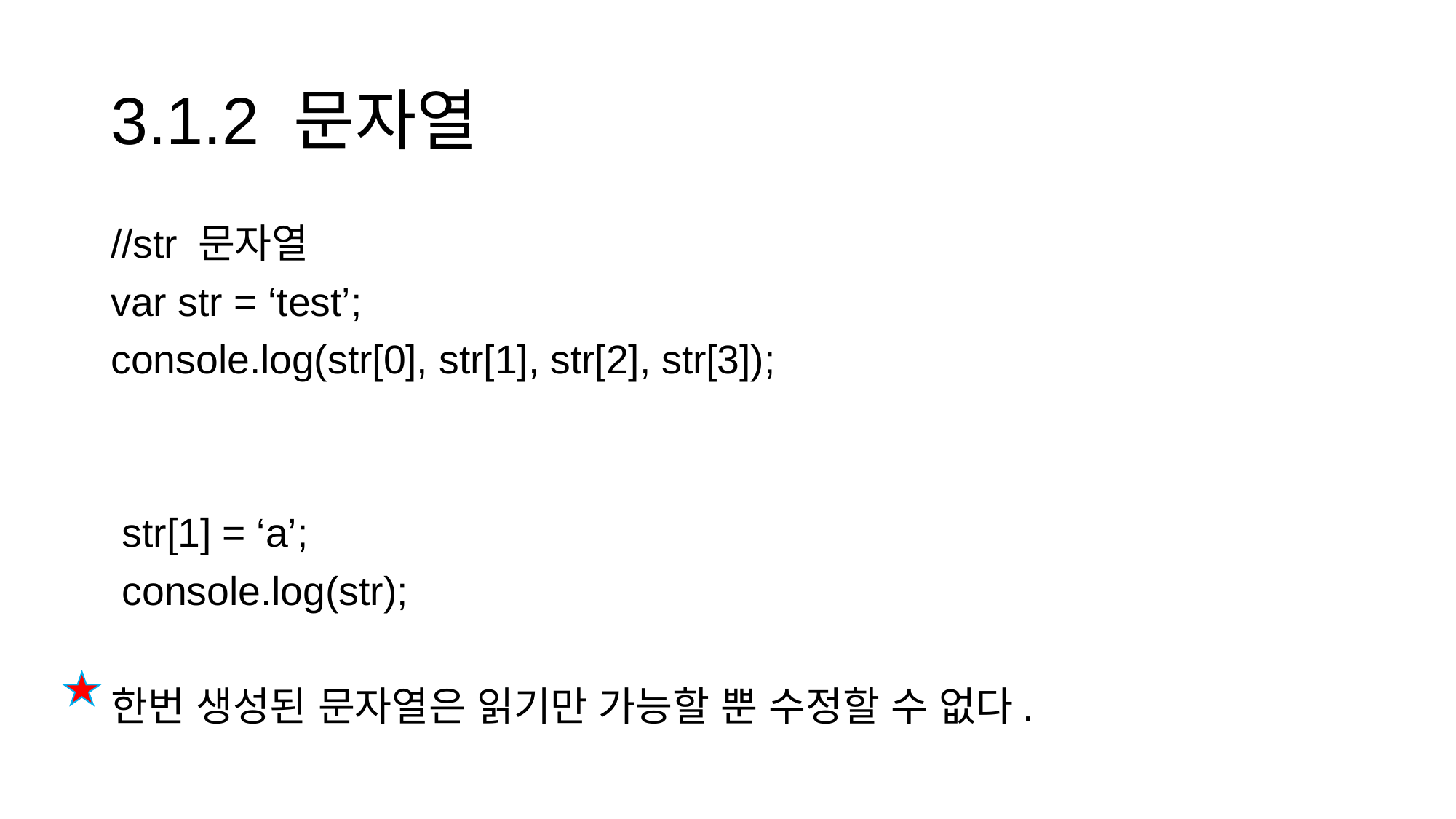

# 3.1.2 문자열
//str 문자열
var str = ‘test’;
console.log(str[0], str[1], str[2], str[3]);

 str[1] = ‘a’;
 console.log(str);

한번 생성된 문자열은 읽기만 가능할 뿐 수정할 수 없다.